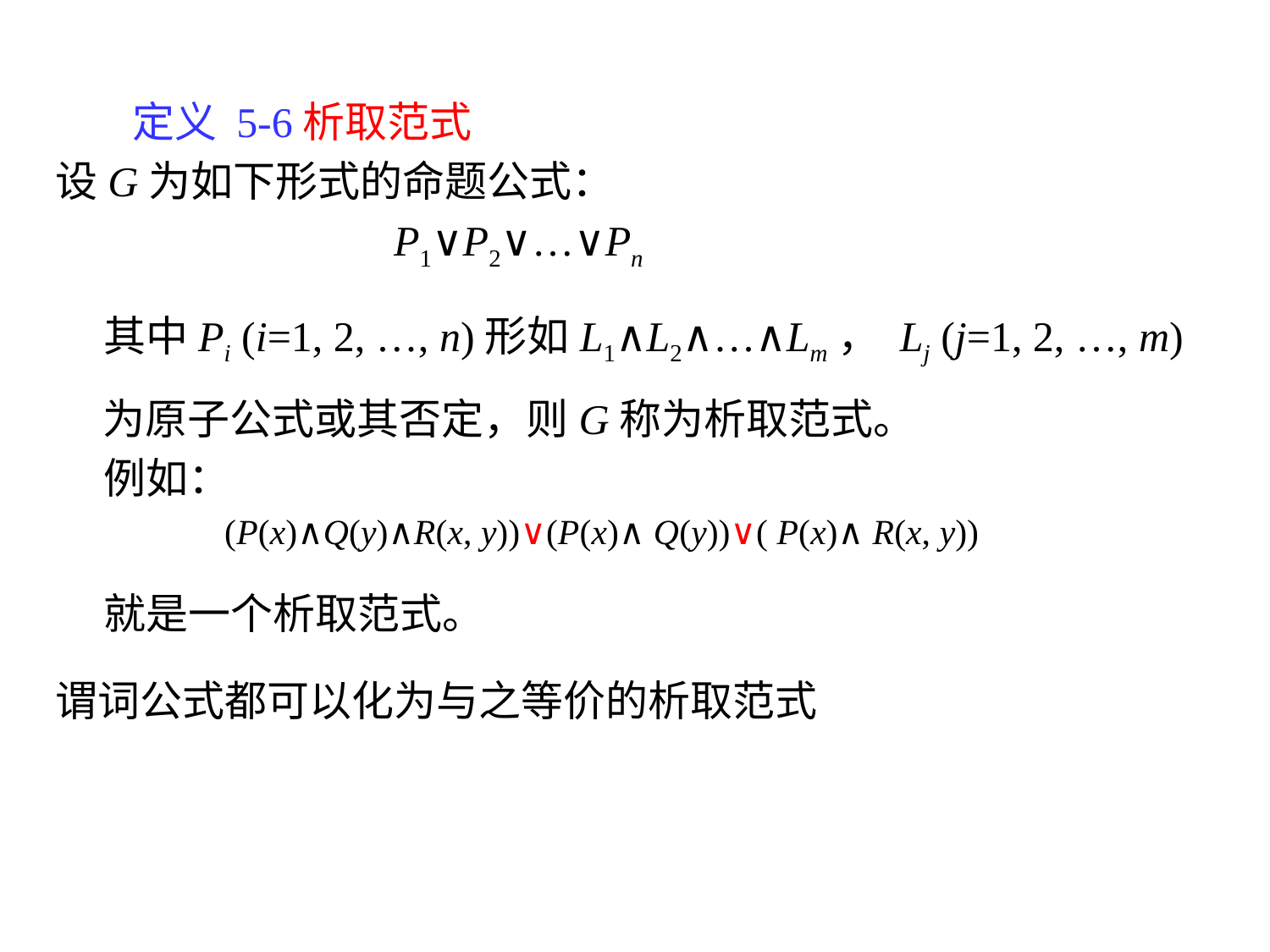

定义 5-6析取范式
设G为如下形式的命题公式：
                                P1∨P2∨…∨Pn
    其中Pi (i=1, 2, …, n)形如L1∧L2∧…∧Lm， Lj (j=1, 2, …, m)为原子公式或其否定，则G称为析取范式。
    例如：
                (P(x)∧Q(y)∧R(x, y))∨(P(x)∧ Q(y))∨( P(x)∧ R(x, y))
    就是一个析取范式。
谓词公式都可以化为与之等价的析取范式